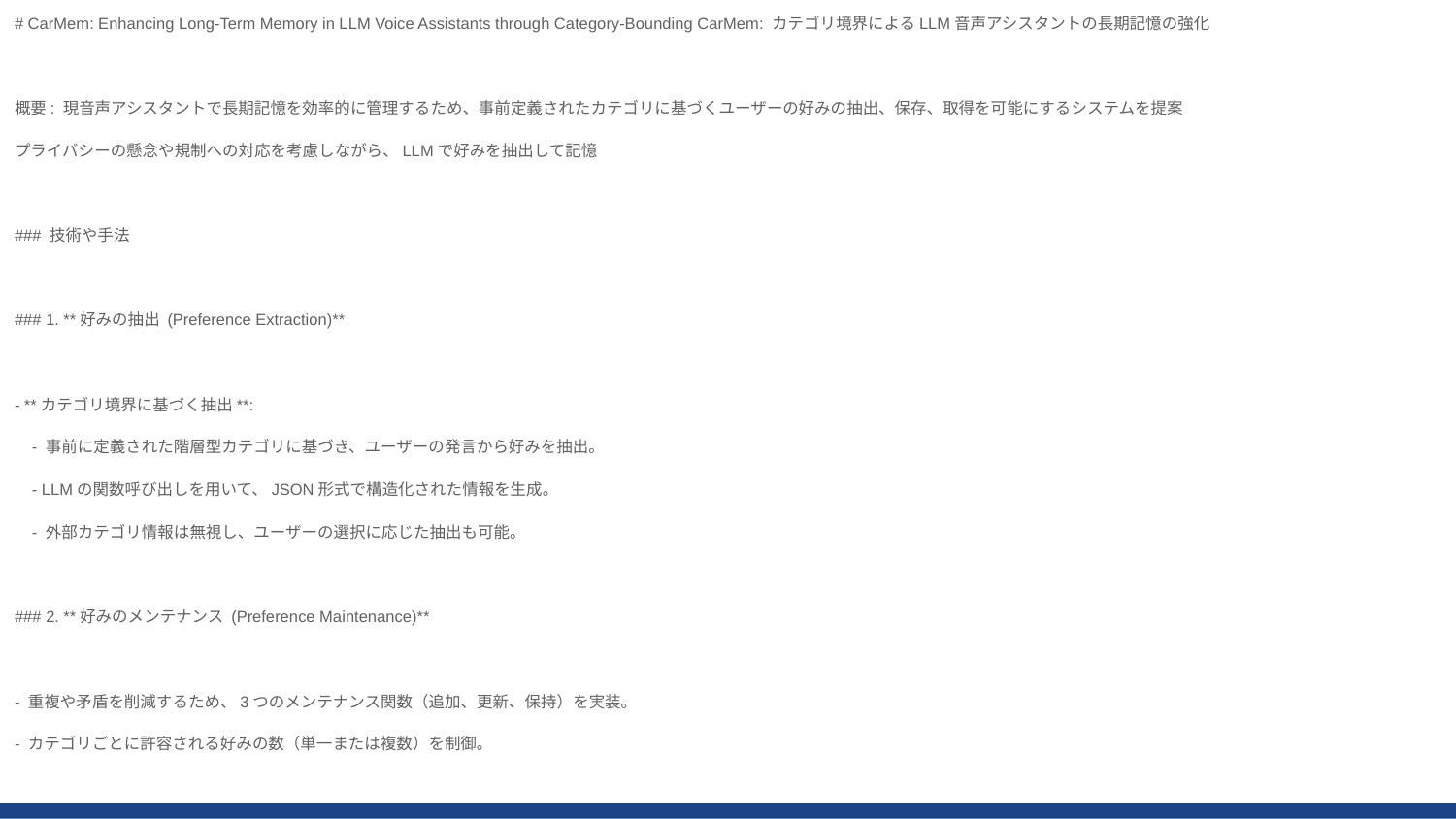

# CarMem: Enhancing Long-Term Memory in LLM Voice Assistants through Category-Bounding CarMem: カテゴリ境界によるLLM音声アシスタントの長期記憶の強化

概要: 現音声アシスタントで長期記憶を効率的に管理するため、事前定義されたカテゴリに基づくユーザーの好みの抽出、保存、取得を可能にするシステムを提案
プライバシーの懸念や規制への対応を考慮しながら、LLMで好みを抽出して記憶

### 技術や手法

### 1. **好みの抽出 (Preference Extraction)**

- **カテゴリ境界に基づく抽出**:
    - 事前に定義された階層型カテゴリに基づき、ユーザーの発言から好みを抽出。
    - LLMの関数呼び出しを用いて、JSON形式で構造化された情報を生成。
    - 外部カテゴリ情報は無視し、ユーザーの選択に応じた抽出も可能。

### 2. **好みのメンテナンス (Preference Maintenance)**

- 重複や矛盾を削減するため、3つのメンテナンス関数（追加、更新、保持）を実装。
- カテゴリごとに許容される好みの数（単一または複数）を制御。

### 3. **好みの取得 (Preference Retrieval)**

- 埋め込み技術を活用し、ユーザーの発言と保存された好みの類似性に基づいて、適切な好みを低遅延で取得。

### 使用用途

このシステムは、自動車内音声アシスタントに特化して設計されていますが、以下のような応用も可能です：

- **スマートホーム**: 家庭内の音声アシスタントでの個人化された提案。
- **ヘルスケア**: 患者の嗜好や履歴に基づいたアドバイス提供。

### 次に読むべき論文

- 「MemoryBank: Enhancing Large Language Models with Long-Term Memory」​。
- 「Keep Me Updated! Memory Management in Long-Term Conversations」​。